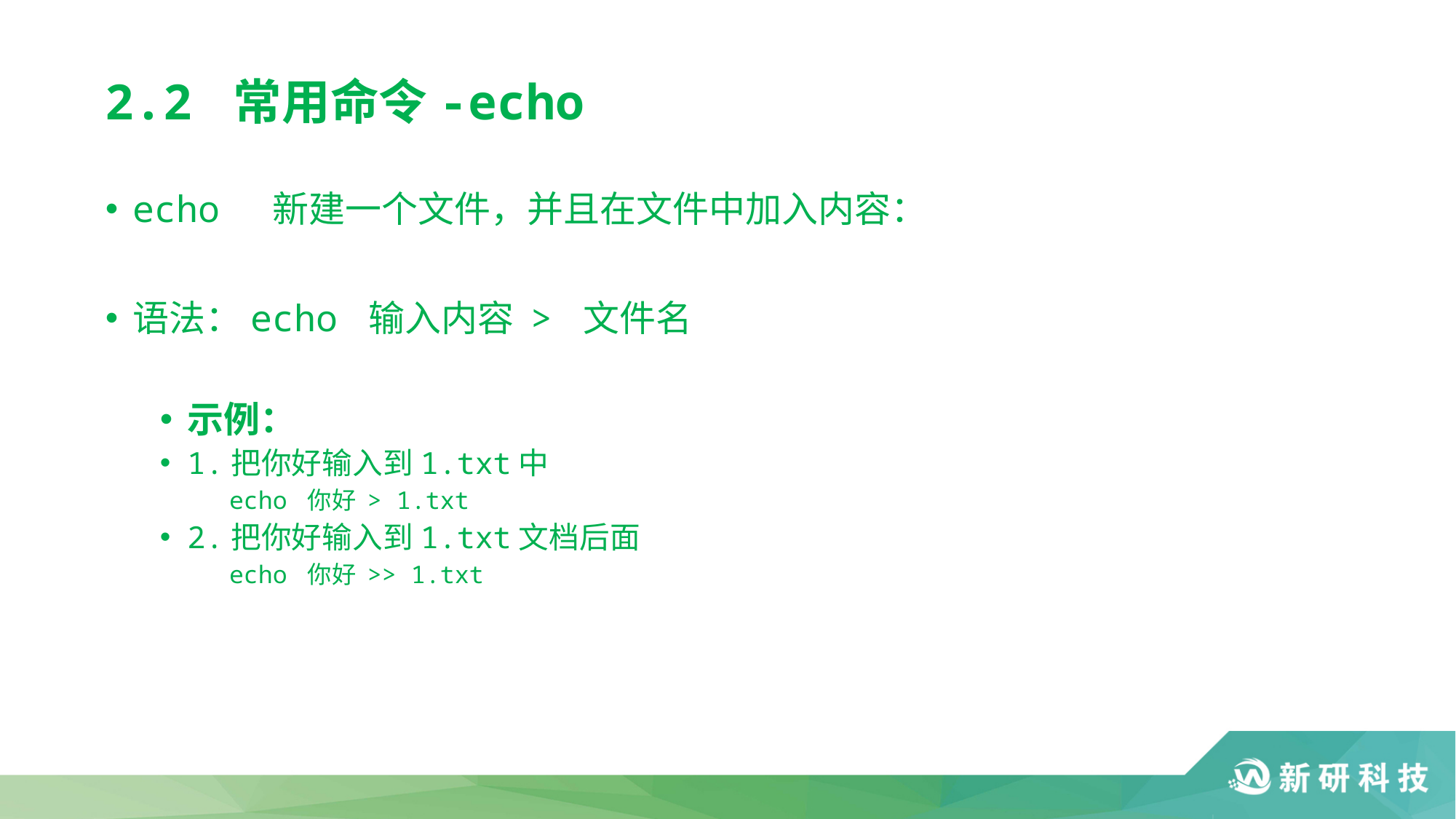

# 2.2 常用命令-echo
echo	 新建一个文件，并且在文件中加入内容：

语法：echo 输入内容 > 文件名

示例：
1.把你好输入到1.txt中
 echo 你好 > 1.txt
2.把你好输入到1.txt文档后面
 echo 你好 >> 1.txt